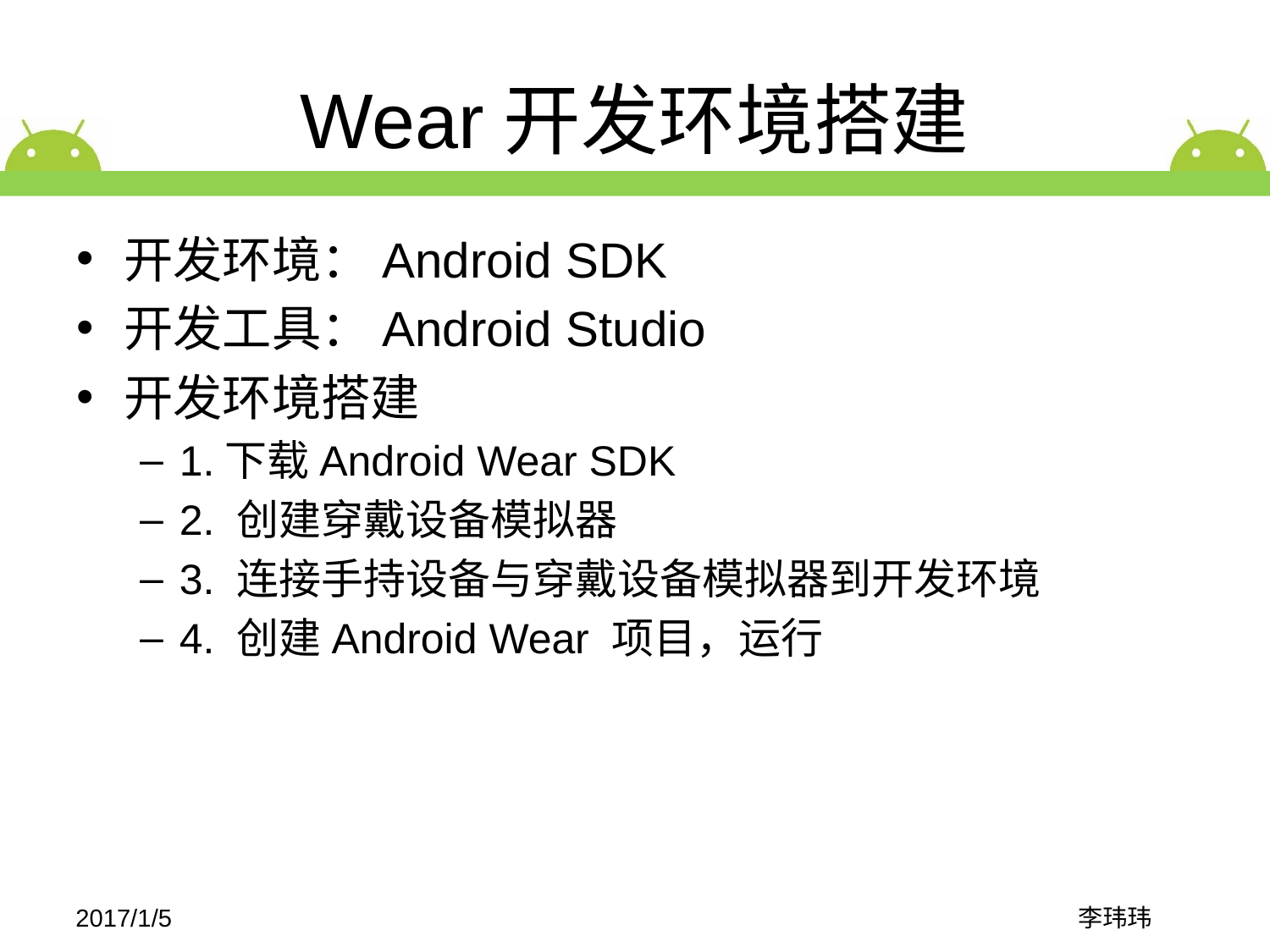

# Wear开发环境搭建
开发环境：Android SDK
开发工具：Android Studio
开发环境搭建
1.下载Android Wear SDK
2. 创建穿戴设备模拟器
3. 连接手持设备与穿戴设备模拟器到开发环境
4. 创建Android Wear 项目，运行